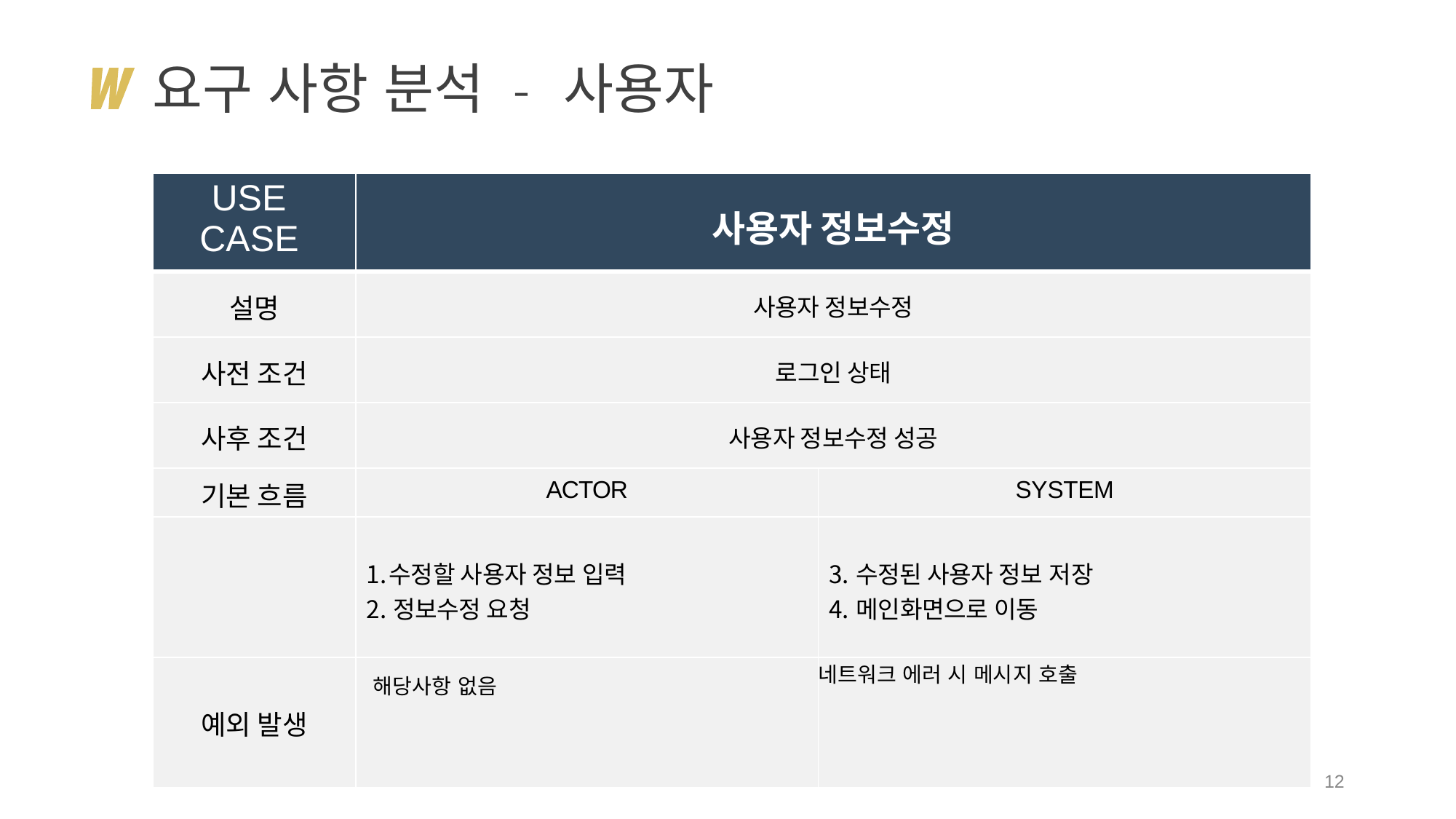

# 요구 사항 분석 - 사용자

| USE CASE | 사용자 정보수정 |  |
| --- | --- | --- |
| 설명 | 사용자 정보수정 |  |
| 사전 조건 | 로그인 상태 |  |
| 사후 조건 | 사용자 정보수정 성공 |  |
| 기본 흐름 | ACTOR | SYSTEM |
|  | 수정할 사용자 정보 입력 정보수정 요청 | 수정된 사용자 정보 저장 메인화면으로 이동 |
| 예외 발생 | 해당사항 없음 | 네트워크 에러 시 메시지 호출 |
12